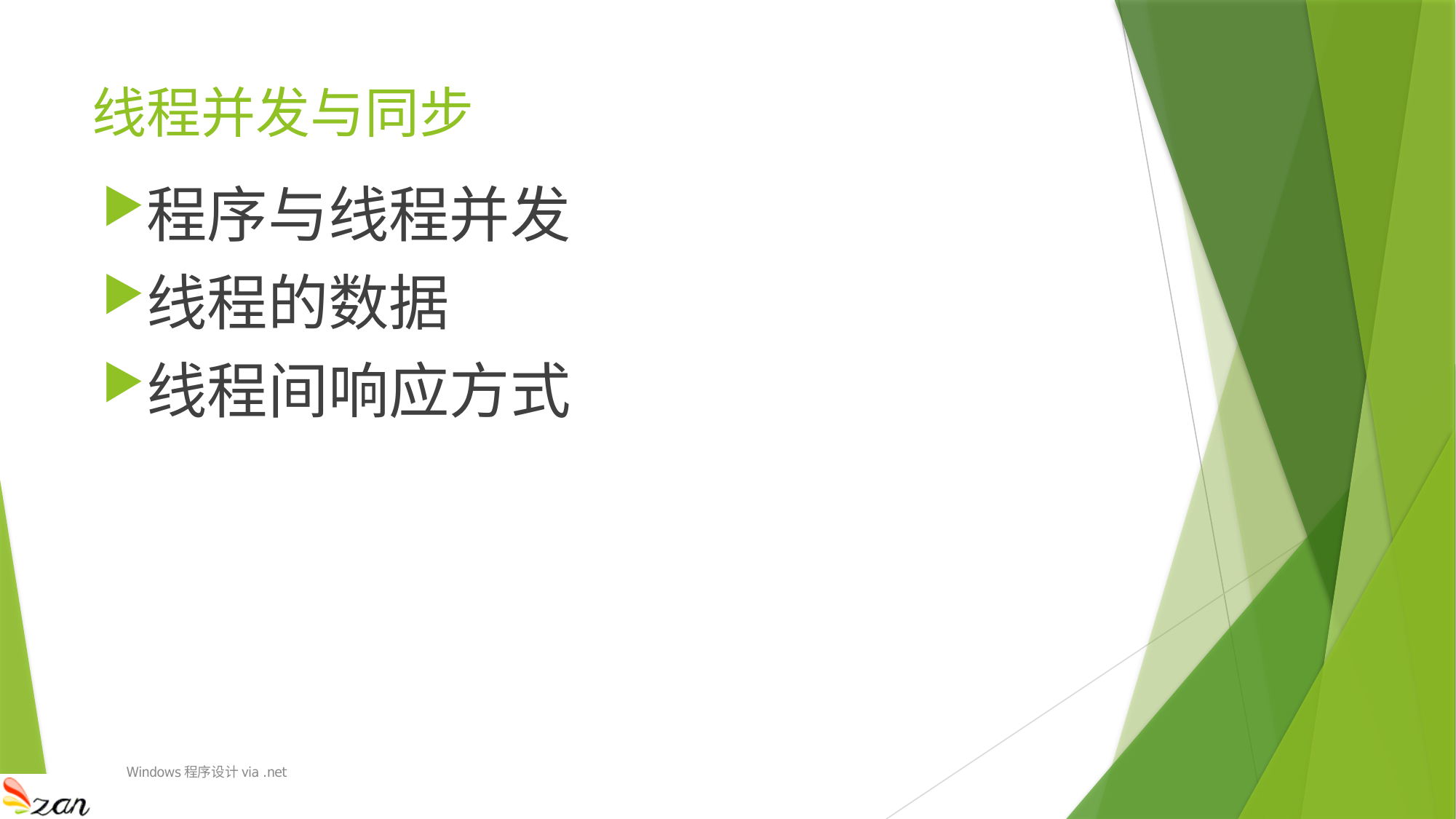

# 线程并发与同步
程序与线程并发
线程的数据
线程间响应方式
Windows程序设计via .net